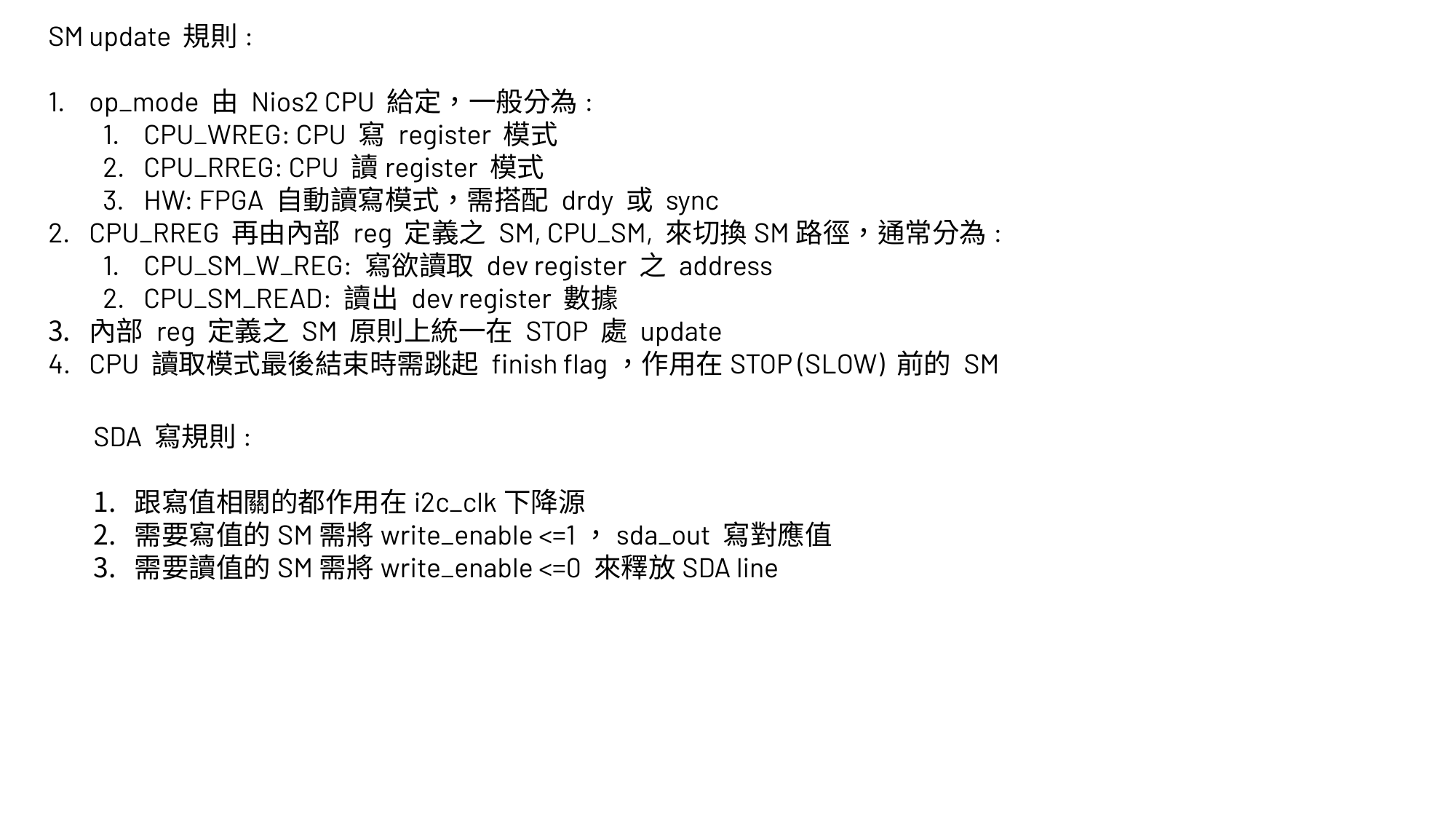

SM update 規則:

op_mode 由 Nios2 CPU 給定，一般分為:
CPU_WREG: CPU 寫 register 模式
CPU_RREG: CPU 讀register 模式
HW: FPGA 自動讀寫模式，需搭配 drdy 或 sync
CPU_RREG 再由內部 reg 定義之 SM, CPU_SM, 來切換SM路徑，通常分為:
CPU_SM_W_REG: 寫欲讀取 dev register 之 address
CPU_SM_READ: 讀出 dev register 數據
內部 reg 定義之 SM 原則上統一在 STOP 處 update
CPU 讀取模式最後結束時需跳起 finish flag，作用在STOP (SLOW) 前的 SM
SDA 寫規則:

跟寫值相關的都作用在i2c_clk下降源
需要寫值的SM需將write_enable <=1，sda_out 寫對應值
需要讀值的SM需將write_enable <=0 來釋放SDA line